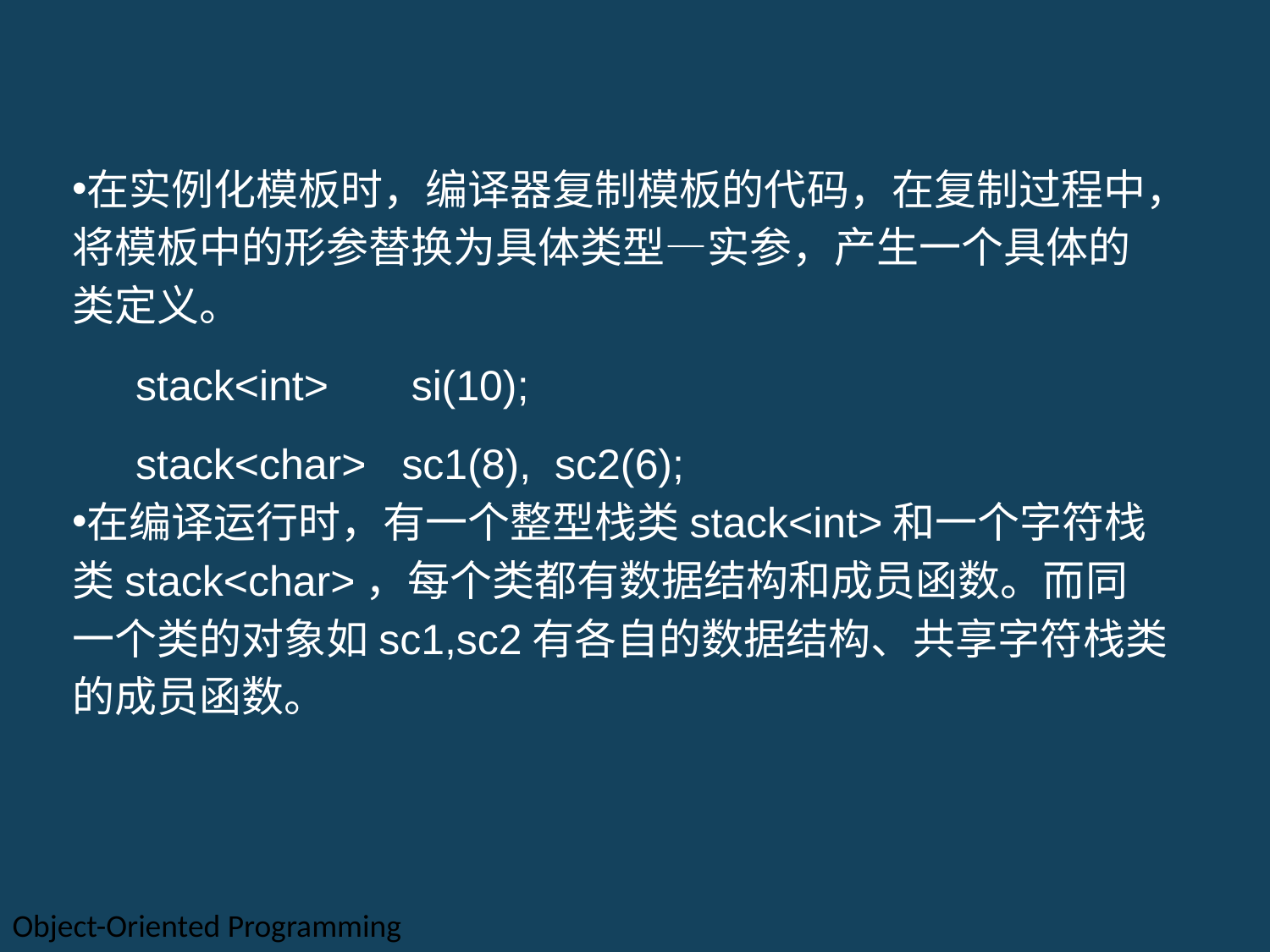

在实例化模板时，编译器复制模板的代码，在复制过程中，将模板中的形参替换为具体类型—实参，产生一个具体的类定义。
stack<int>       si(10);
stack<char>   sc1(8),  sc2(6);
在编译运行时，有一个整型栈类stack<int>和一个字符栈类stack<char>，每个类都有数据结构和成员函数。而同一个类的对象如sc1,sc2有各自的数据结构、共享字符栈类的成员函数。
Object-Oriented Programming